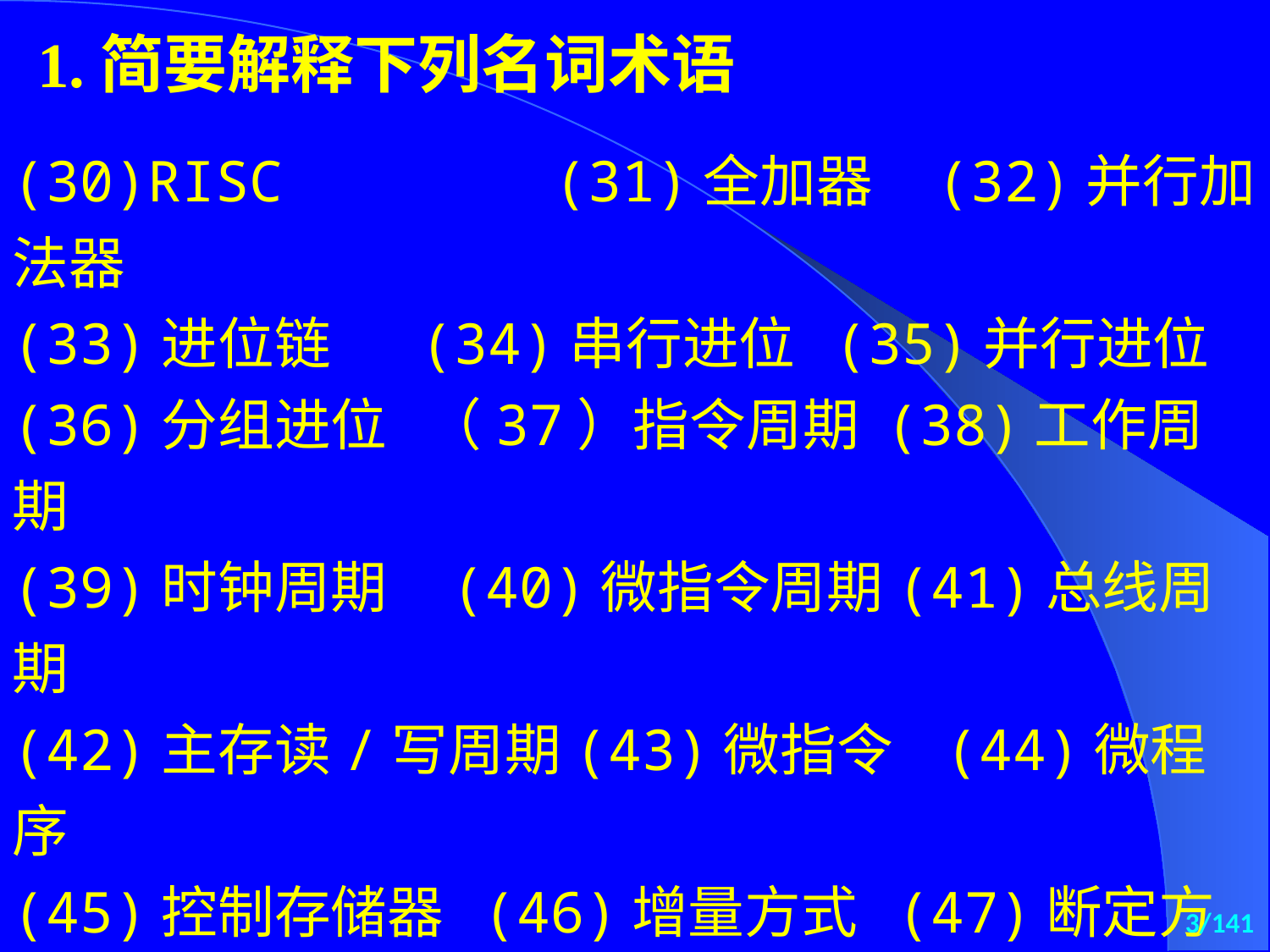

1.简要解释下列名词术语
(30)RISC        (31)全加器    (32)并行加法器
(33)进位链      (34)串行进位  (35)并行进位
(36)分组进位   （37）指令周期 (38)工作周期
(39)时钟周期    (40)微指令周期(41)总线周期
(42)主存读/写周期(43)微指令   (44)微程序
(45)控制存储器  (46)增量方式  (47)断定方式
(48)SMT         (49)超线程    (50)多核

3/141